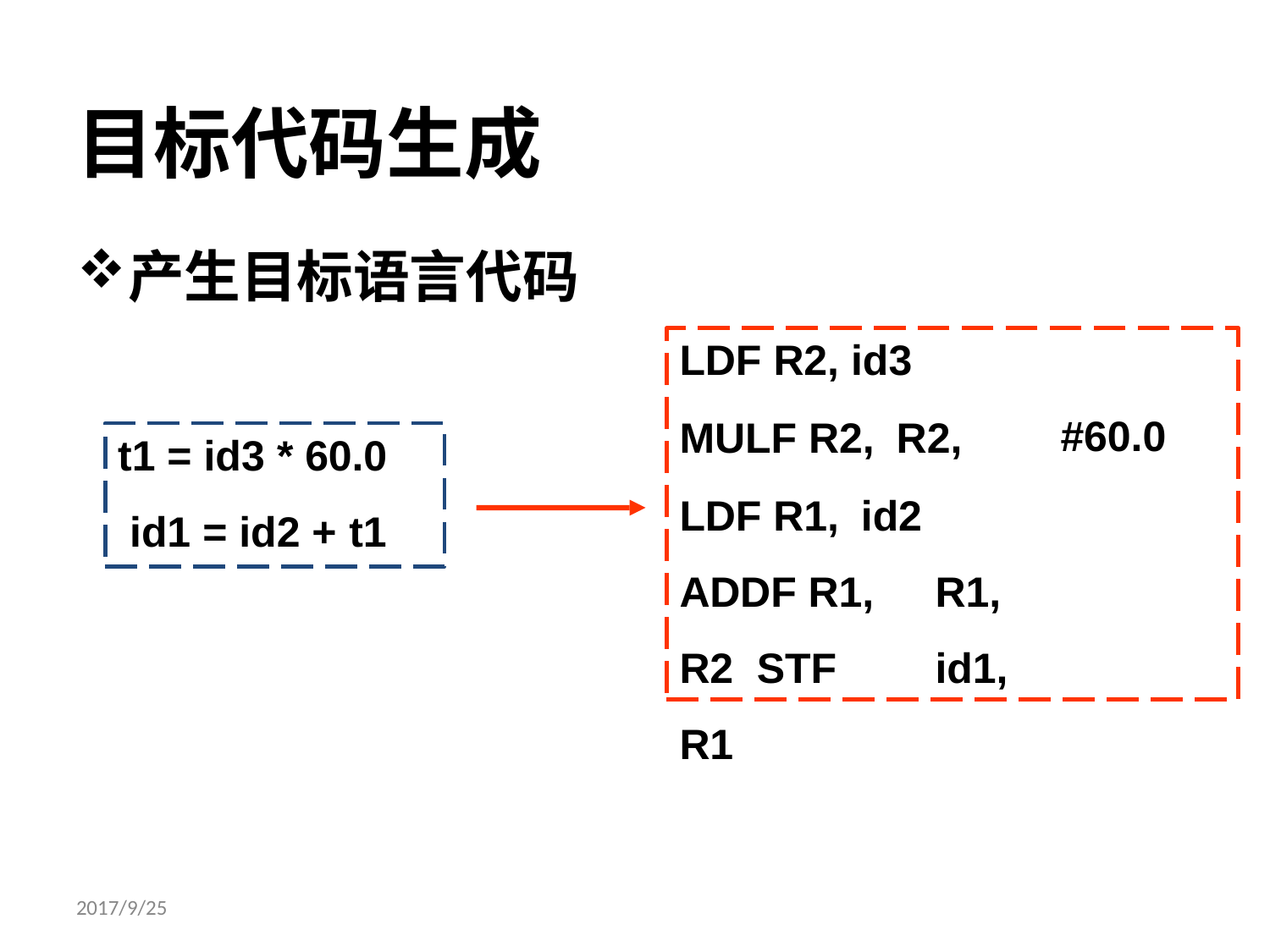

# 目标代码生成
产生目标语言代码
LDF R2, id3
MULF R2, R2,
LDF R1, id2
ADDF R1,	R1,	R2  STF	id1,	R1

t1 = id3 * 60.0  id1 = id2 + t1
#60.0

2017/9/25
35